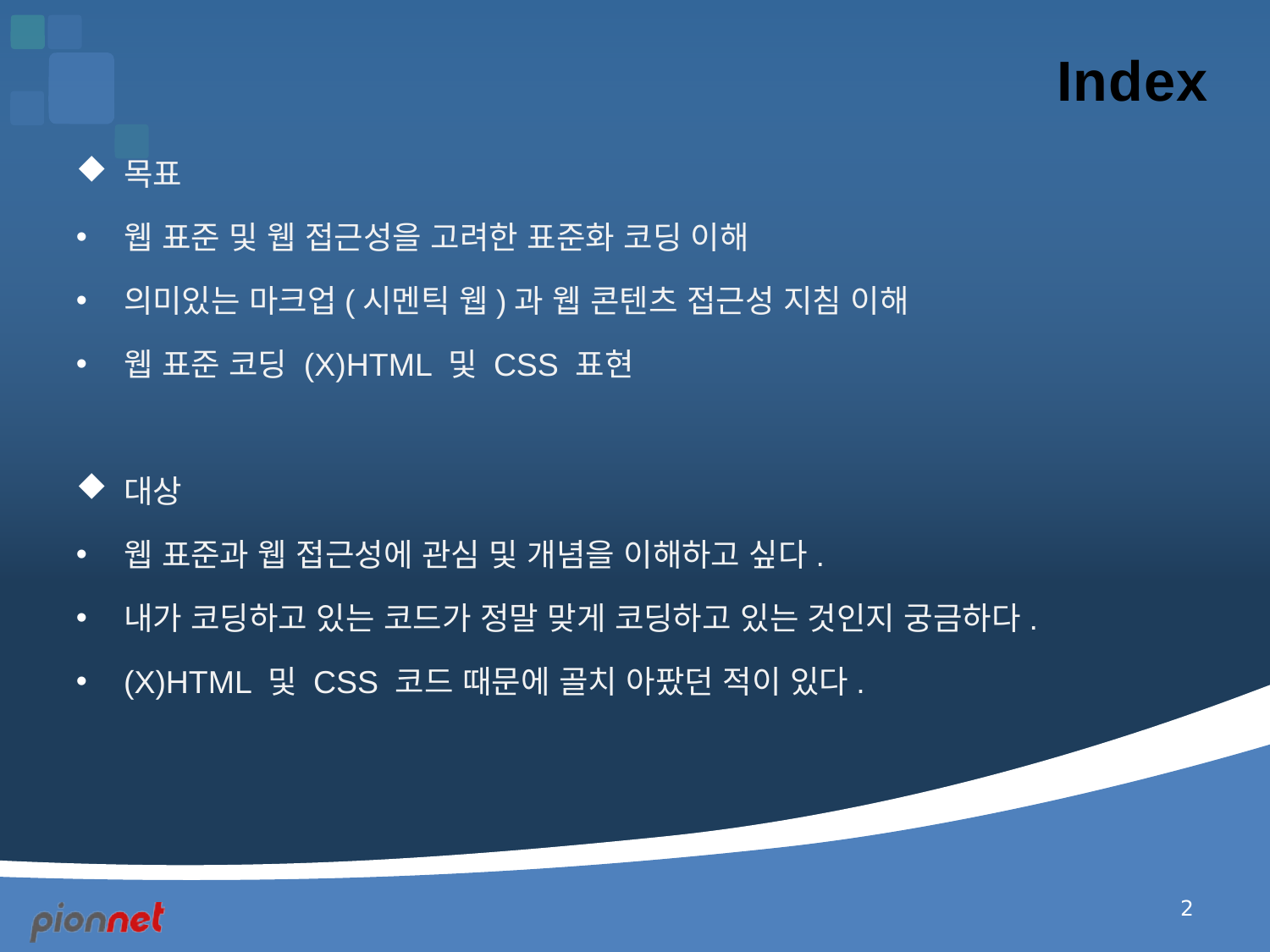

# Index
목표
웹 표준 및 웹 접근성을 고려한 표준화 코딩 이해
의미있는 마크업(시멘틱 웹)과 웹 콘텐츠 접근성 지침 이해
웹 표준 코딩 (X)HTML 및 CSS 표현

대상
웹 표준과 웹 접근성에 관심 및 개념을 이해하고 싶다.
내가 코딩하고 있는 코드가 정말 맞게 코딩하고 있는 것인지 궁금하다.
(X)HTML 및 CSS 코드 때문에 골치 아팠던 적이 있다.
2